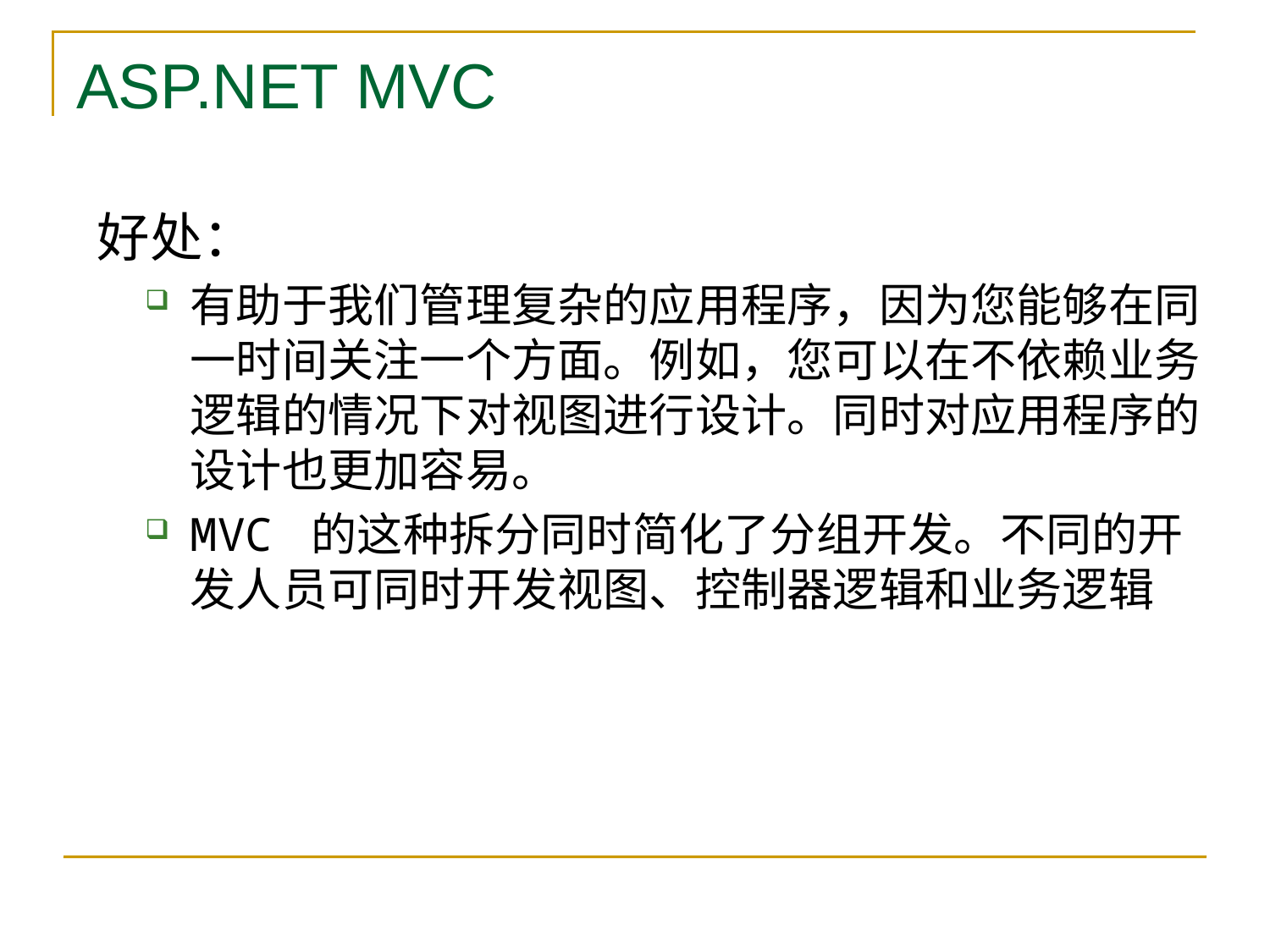

# ASP.NET MVC
好处：
有助于我们管理复杂的应用程序，因为您能够在同一时间关注一个方面。例如，您可以在不依赖业务逻辑的情况下对视图进行设计。同时对应用程序的设计也更加容易。
MVC 的这种拆分同时简化了分组开发。不同的开发人员可同时开发视图、控制器逻辑和业务逻辑